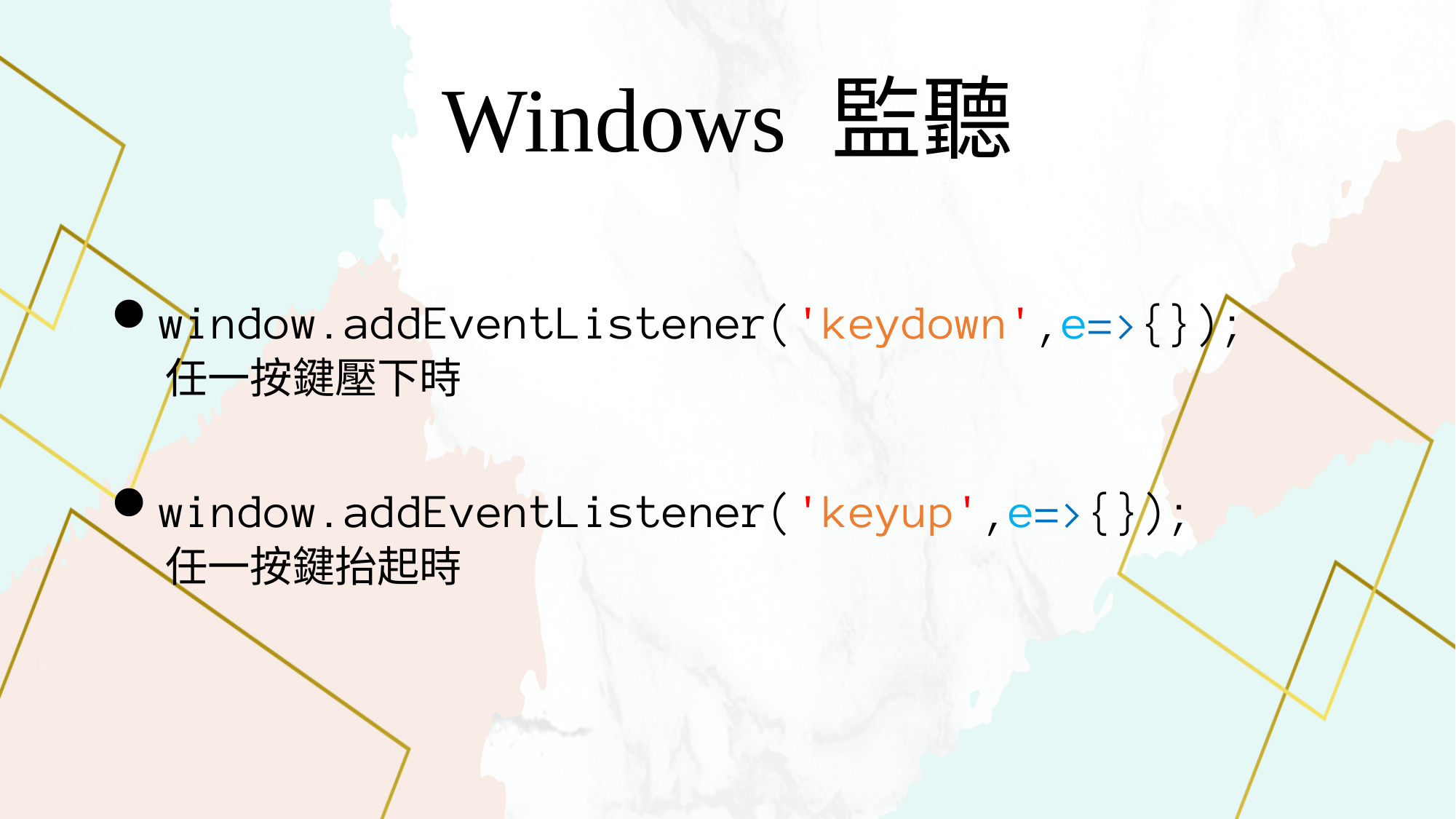

# Windows 監聽
window.addEventListener('keydown',e=>{});
任一按鍵壓下時

window.addEventListener('keyup',e=>{});
任一按鍵抬起時